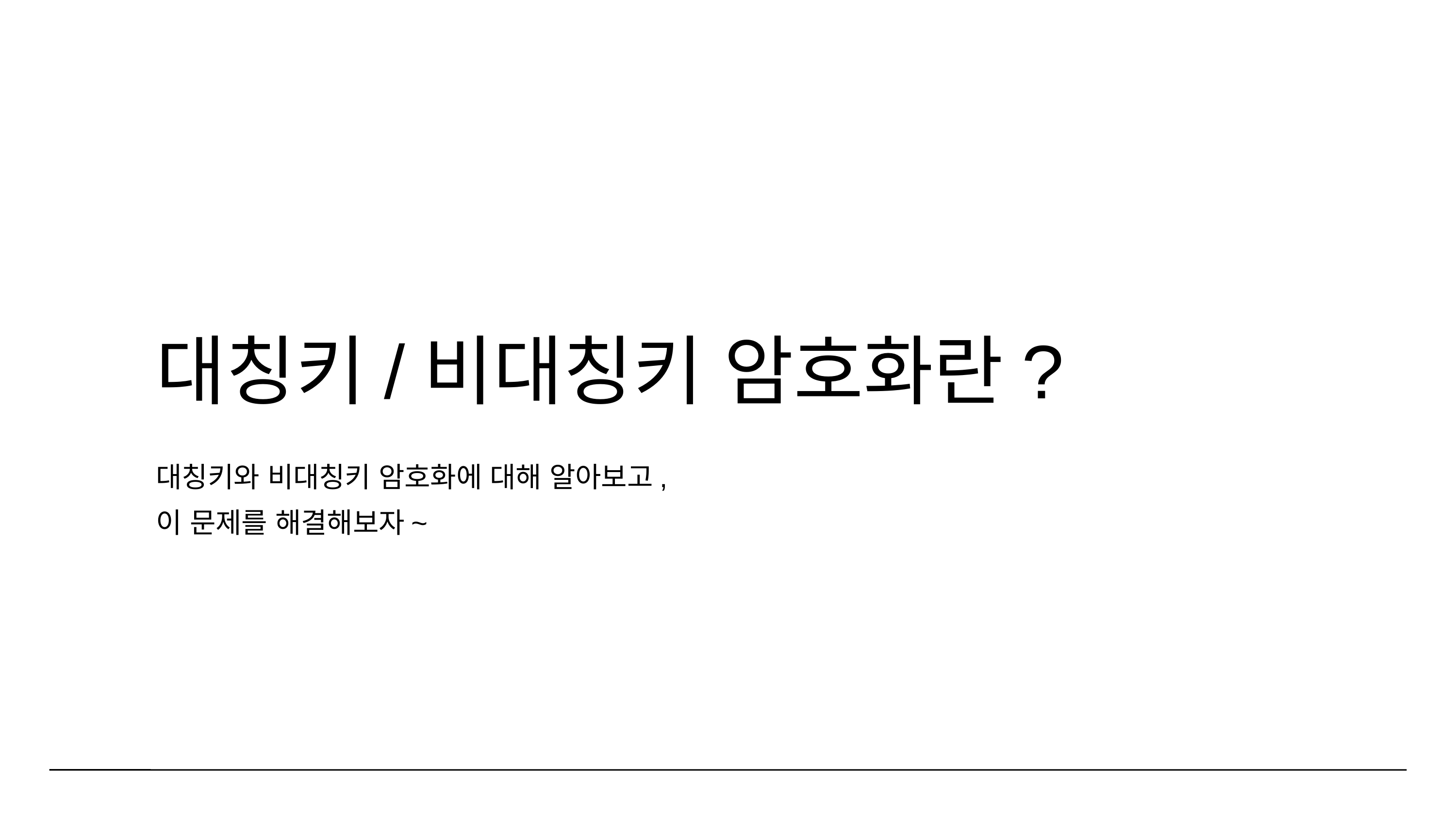

대칭키/비대칭키 암호화란?
대칭키와 비대칭키 암호화에 대해 알아보고,
이 문제를 해결해보자~